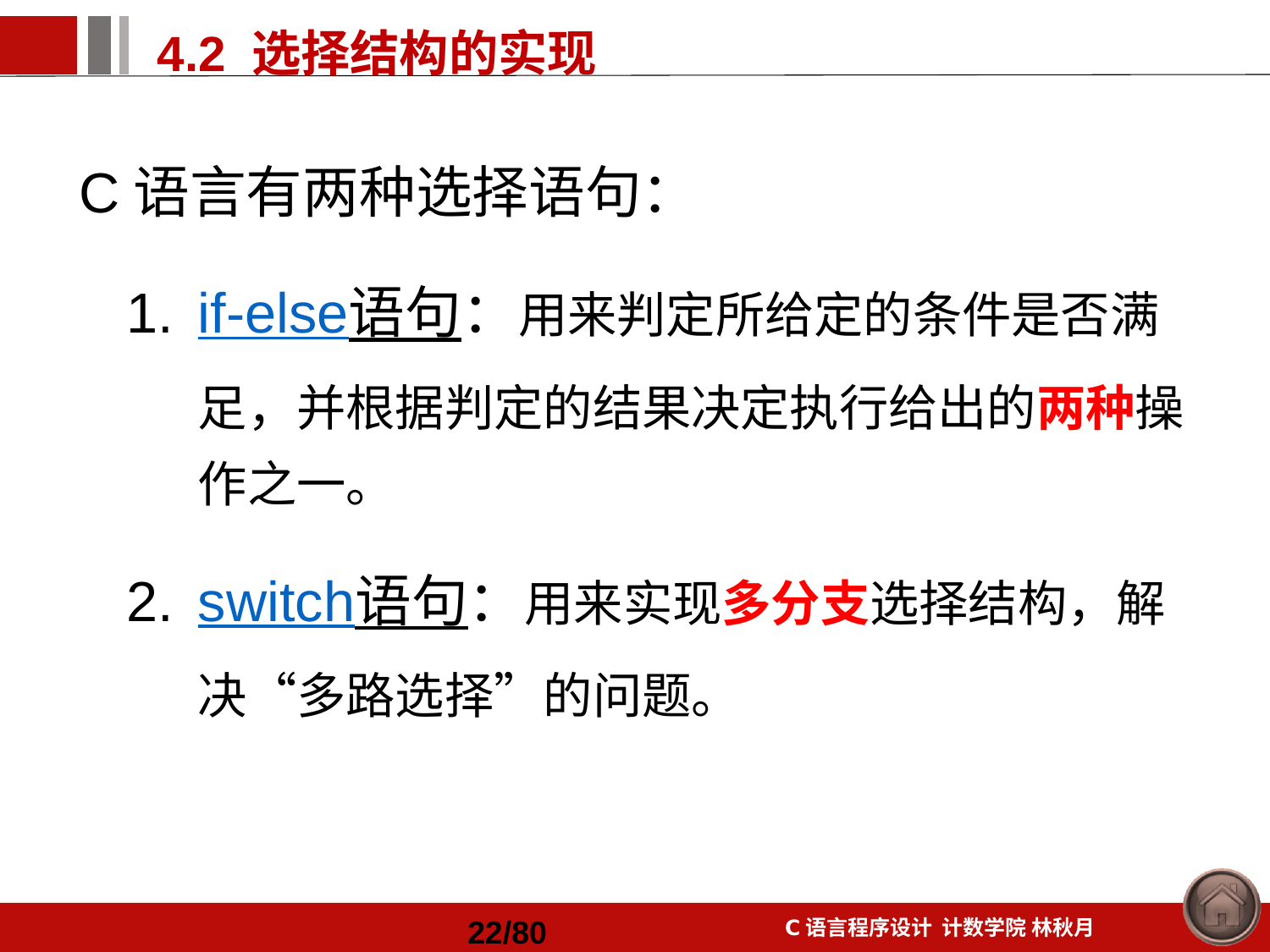

C语言有两种选择语句：
if-else语句：用来判定所给定的条件是否满足，并根据判定的结果决定执行给出的两种操作之一。
switch语句：用来实现多分支选择结构，解决“多路选择”的问题。